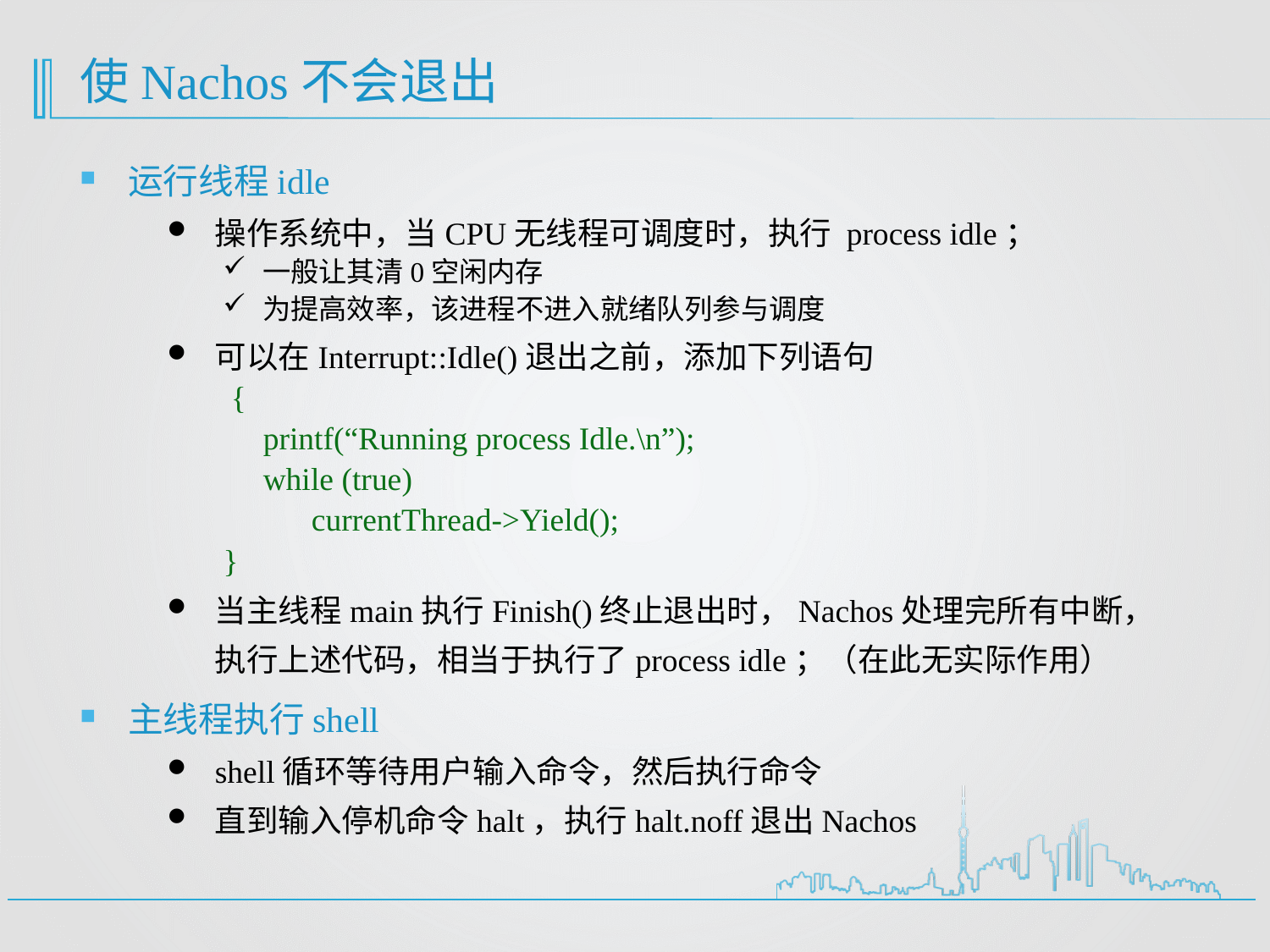

# 使Nachos不会退出
运行线程idle
操作系统中，当CPU无线程可调度时，执行 process idle；
一般让其清0空闲内存
为提高效率，该进程不进入就绪队列参与调度
可以在Interrupt::Idle()退出之前，添加下列语句
 {
     printf(“Running process Idle.\n”);
     while (true)
           currentThread->Yield();
}
当主线程main执行Finish()终止退出时，Nachos处理完所有中断，执行上述代码，相当于执行了process idle；（在此无实际作用）
主线程执行shell
shell循环等待用户输入命令，然后执行命令
直到输入停机命令halt，执行halt.noff退出Nachos